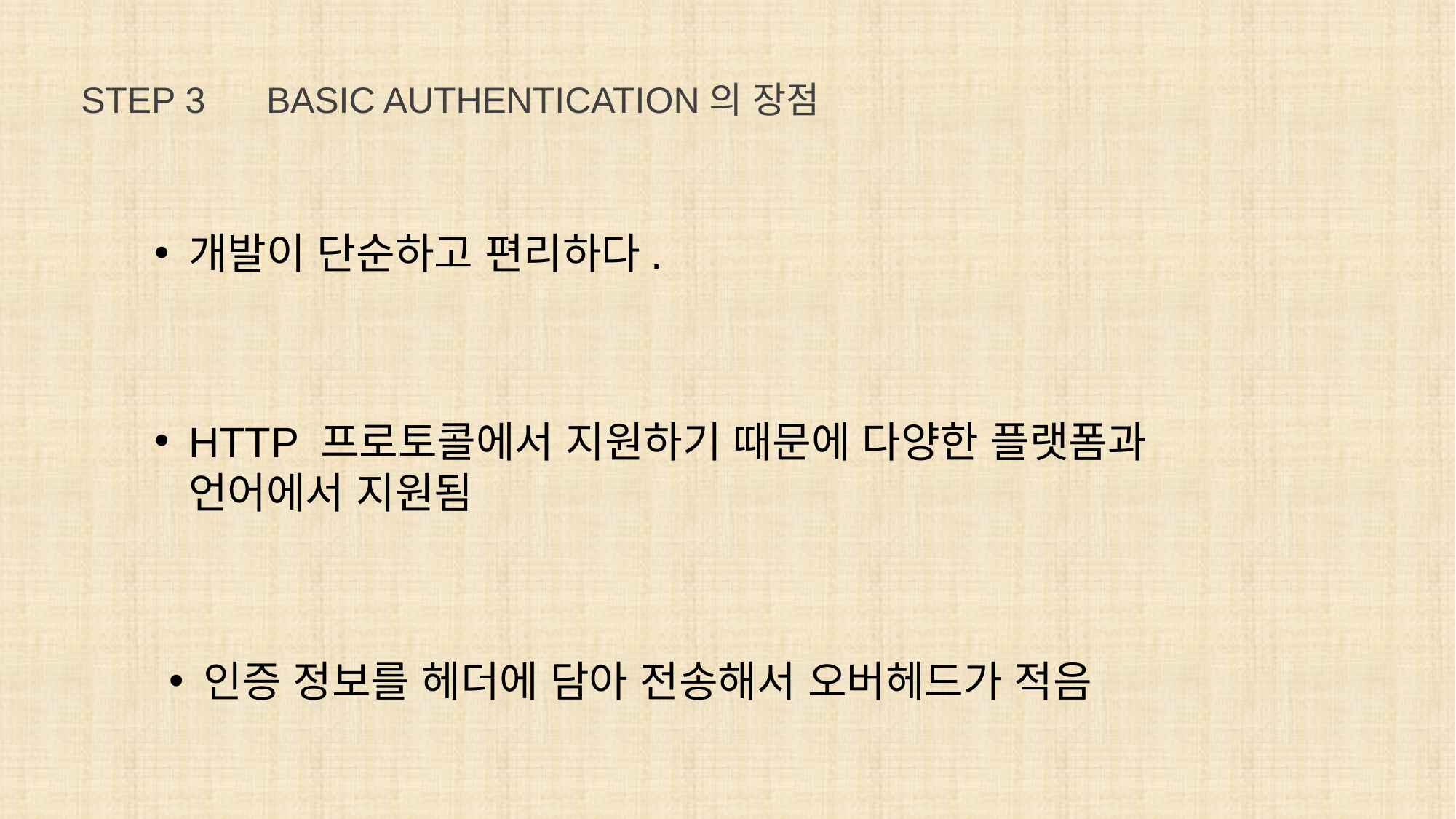

STEP 3      BASIC AUTHENTICATION의 장점
개발이 단순하고 편리하다.
HTTP 프로토콜에서 지원하기 때문에 다양한 플랫폼과 언어에서 지원됨
인증 정보를 헤더에 담아 전송해서 오버헤드가 적음